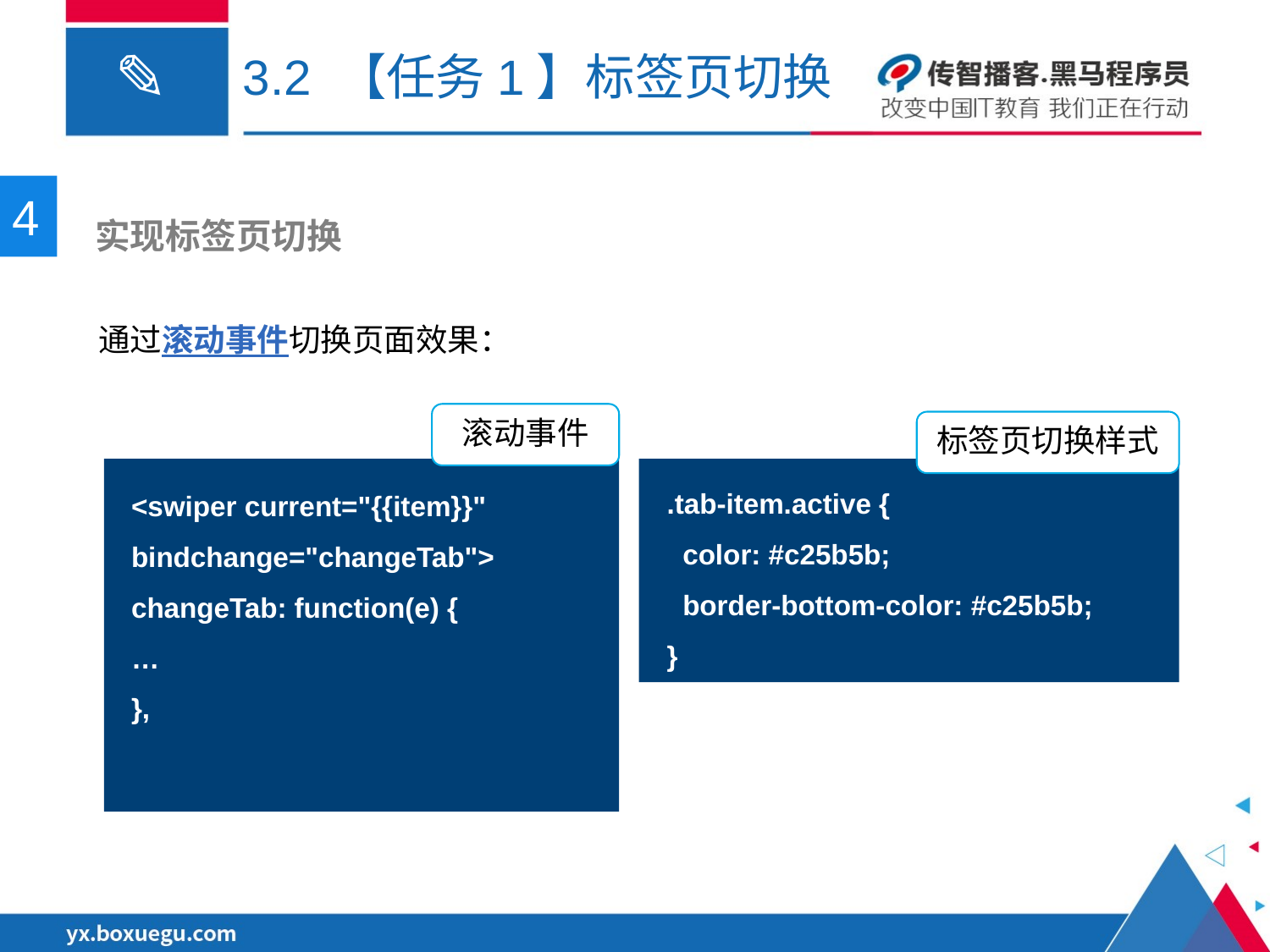

# 3.2 【任务1】标签页切换

4
  实现标签页切换
通过滚动事件切换页面效果：
滚动事件
标签页切换样式

<swiper current="{{item}}" bindchange="changeTab">
changeTab: function(e) {
…
},

.tab-item.active {
  color: #c25b5b;
  border-bottom-color: #c25b5b;
}